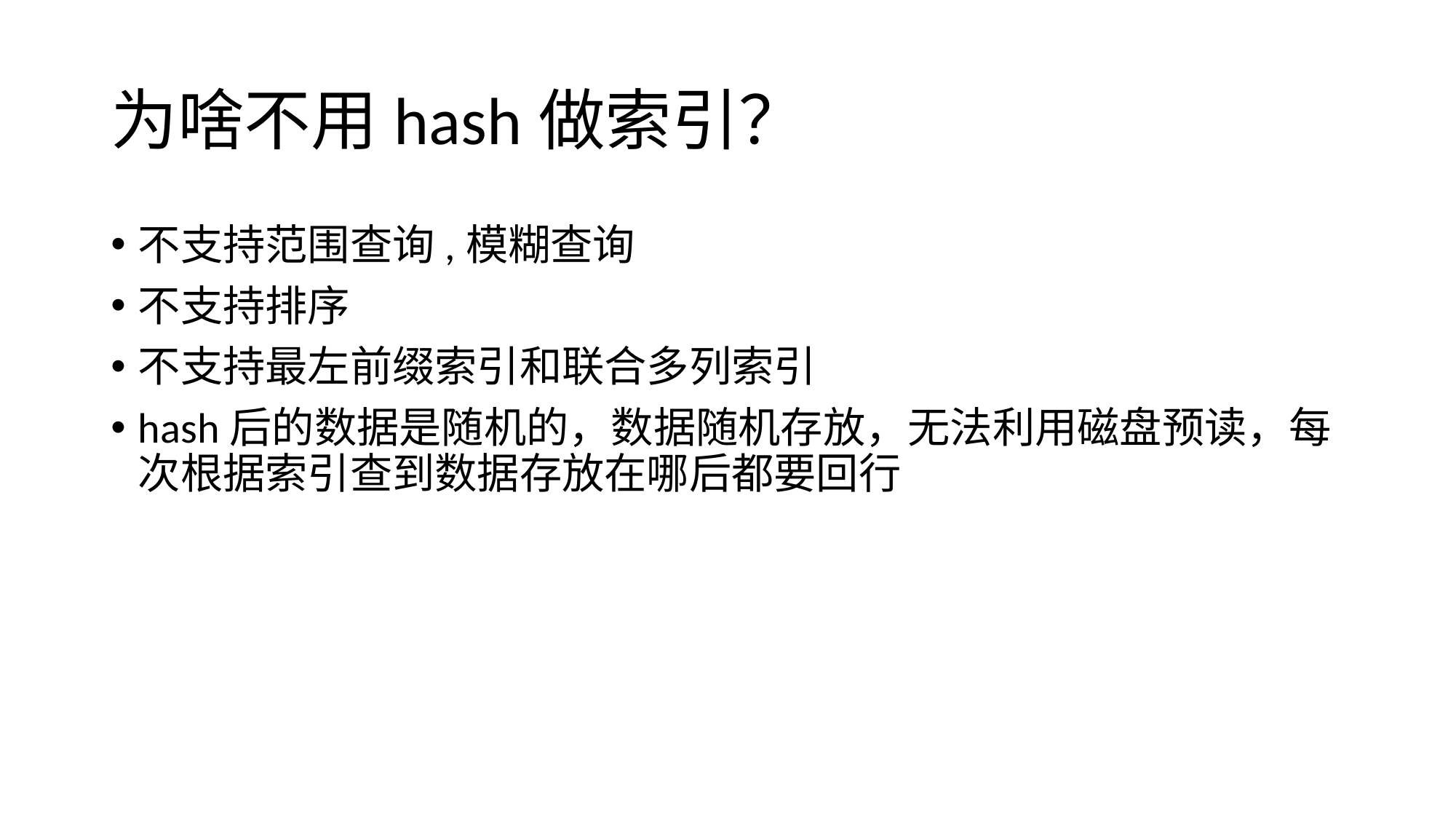

# 为啥不用hash做索引？
不支持范围查询,模糊查询
不支持排序
不支持最左前缀索引和联合多列索引
hash后的数据是随机的，数据随机存放，无法利用磁盘预读，每次根据索引查到数据存放在哪后都要回行